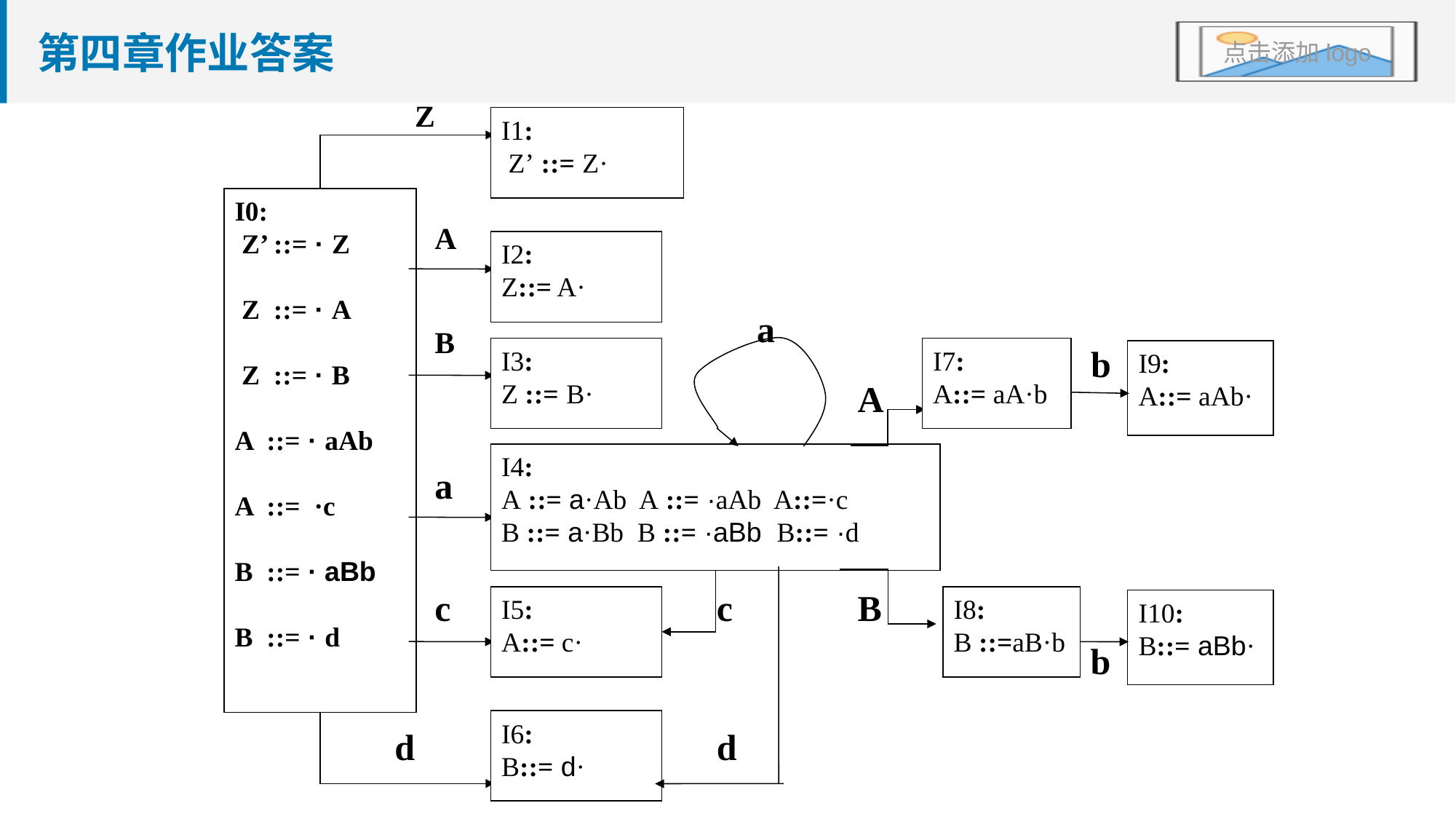

# 第四章作业答案

Z
I1:
 Z’ ::= Z·
I0:
 Z’ ::= · Z

 Z  ::= · A

 Z  ::= · B

A  ::= · aAb

A  ::=  ·c

B  ::= · aBb

B  ::= · d
A
I2:
Z::= A·

a
B

b
I3:
Z ::= B·
I7:
A::= aA·b
I9:
A::= aAb·
A

I4:
A ::= a·Ab  A ::= ·aAb  A::=·c
B ::= a·Bb  B ::= ·aBb  B::= ·d

a

c
c
B
I5:
A::= c·

I8:
B ::=aB·b
I10:
B::= aBb·
b

I6:
B::= d·
d
d